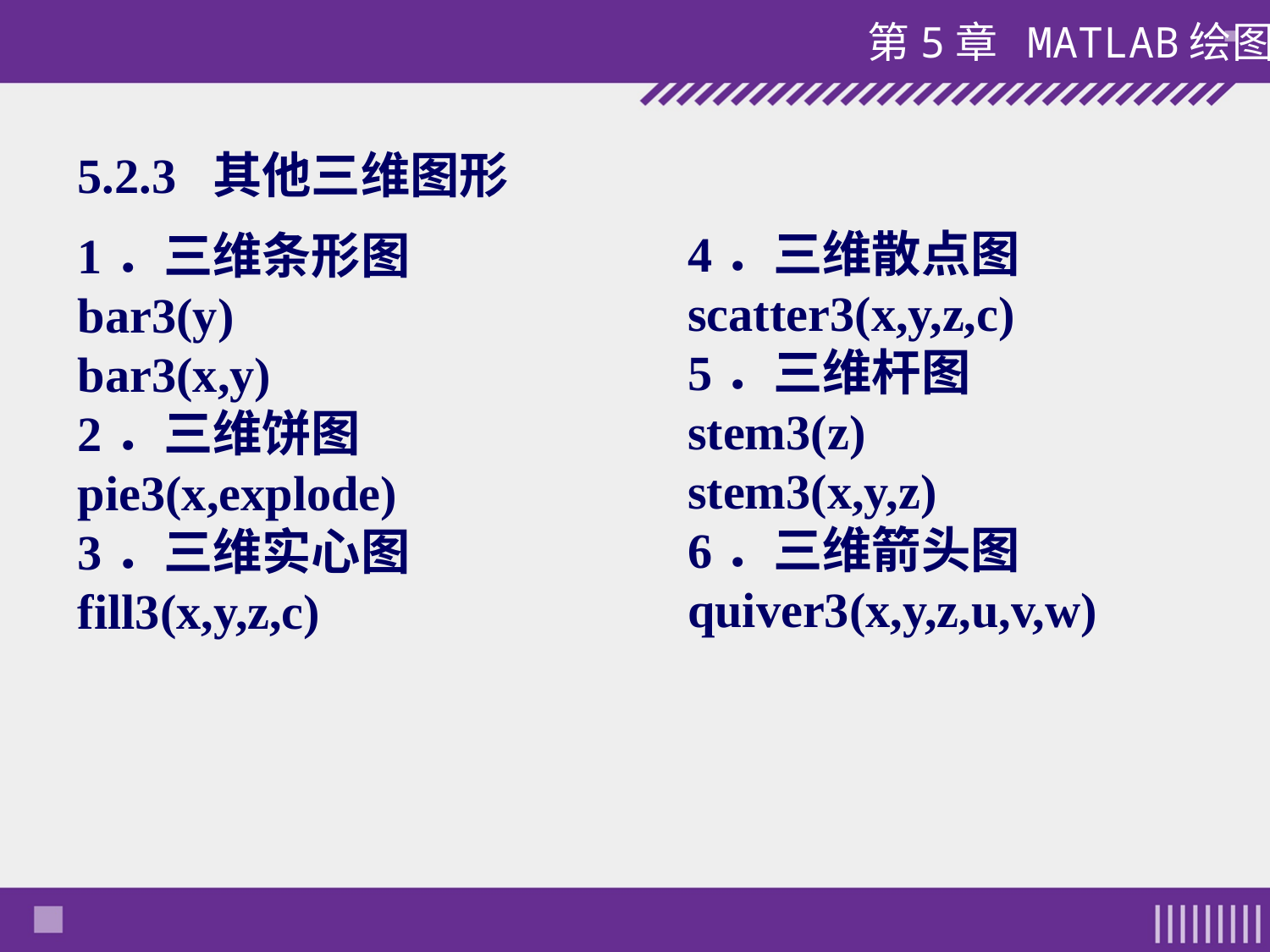

#
5.2.3  其他三维图形

1．三维条形图
bar3(y)
bar3(x,y)
2．三维饼图
pie3(x,explode)
3．三维实心图
fill3(x,y,z,c)

4．三维散点图
scatter3(x,y,z,c)
5．三维杆图
stem3(z)
stem3(x,y,z)
6．三维箭头图
quiver3(x,y,z,u,v,w)